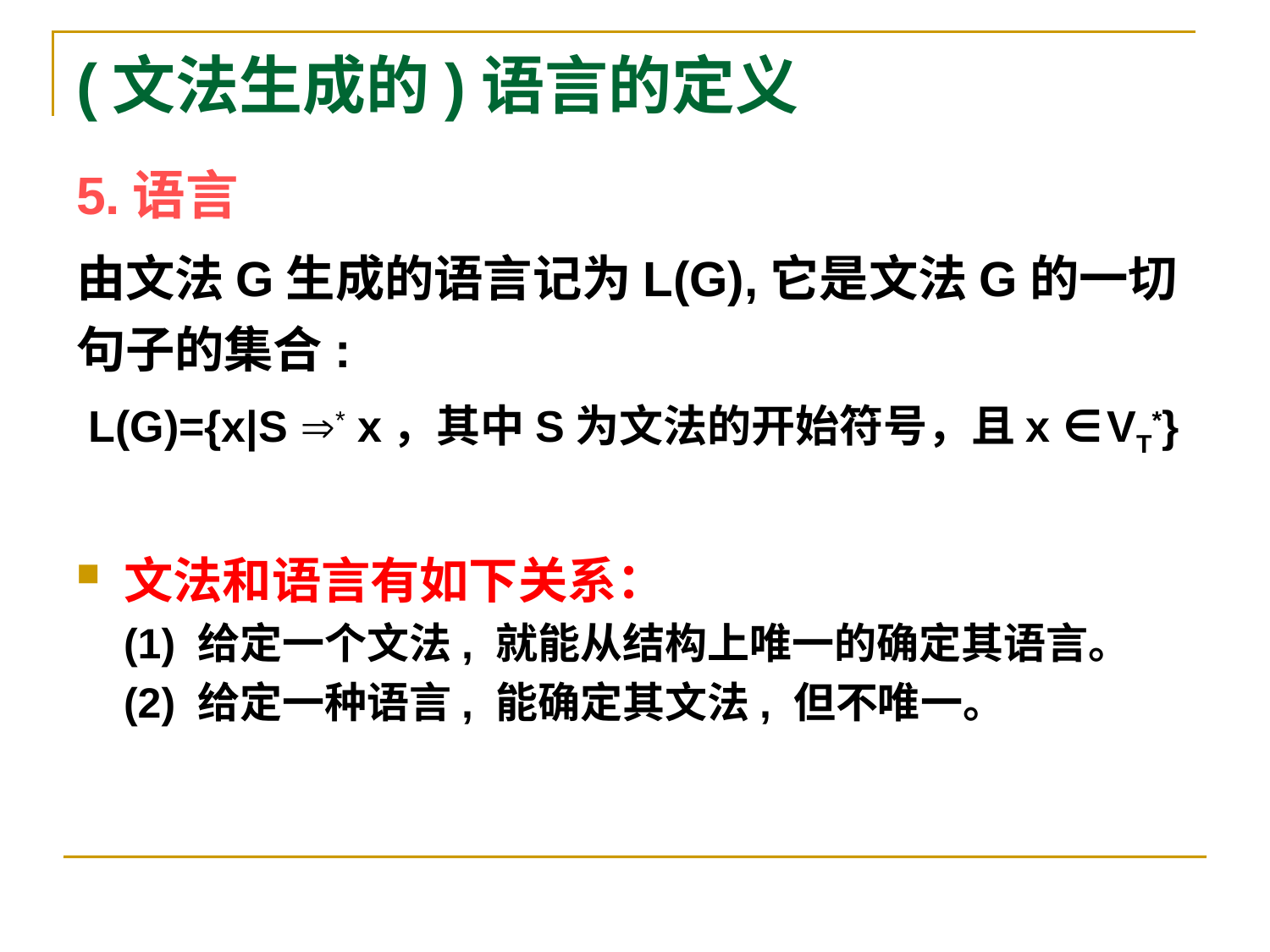

# (文法生成的)语言的定义
5.语言
由文法G生成的语言记为L(G),它是文法G的一切句子的集合:
 L(G)={x|S ⇒* x，其中S为文法的开始符号，且x ∈VT*}

文法和语言有如下关系：
    (1) 给定一个文法, 就能从结构上唯一的确定其语言。
    (2) 给定一种语言, 能确定其文法, 但不唯一。
37